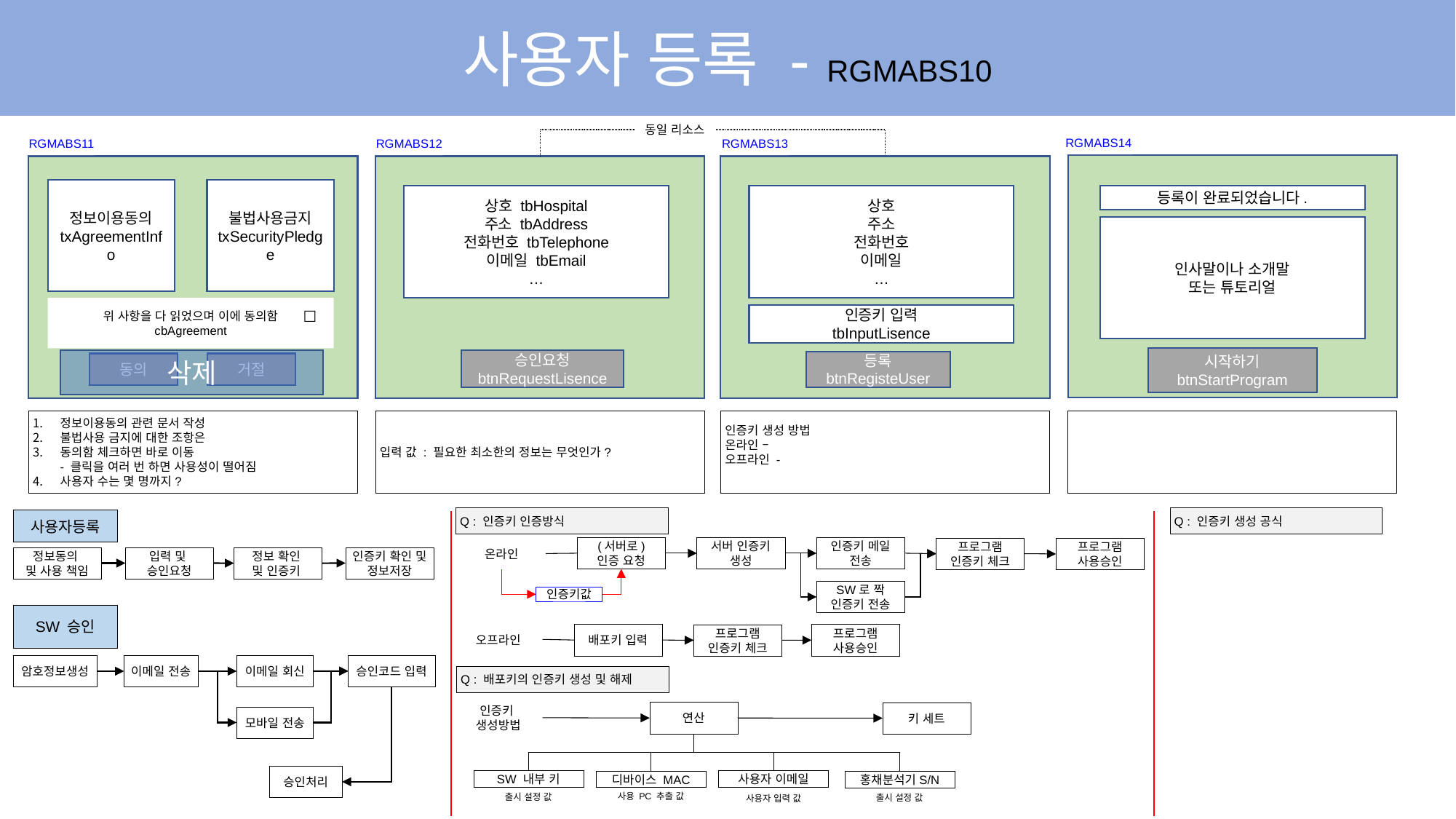

사용자 등록 - RGMABS10
동일 리소스
RGMABS14
RGMABS11
RGMABS12
RGMABS13

불법사용금지
txSecurityPledge
정보이용동의
txAgreementInfo
상호 tbHospital
주소 tbAddress
전화번호 tbTelephone
이메일 tbEmail
…
상호
주소
전화번호
이메일
…
등록이 완료되었습니다.
인사말이나 소개말
또는 튜토리얼
위 사항을 다 읽었으며 이에 동의함
cbAgreement
☐
인증키 입력
tbInputLisence
시작하기
btnStartProgram
삭제
승인요청
btnRequestLisence
등록
btnRegisteUser
동의
거절
정보이용동의 관련 문서 작성
불법사용 금지에 대한 조항은
동의함 체크하면 바로 이동
- 클릭을 여러 번 하면 사용성이 떨어짐
사용자 수는 몇 명까지?
입력 값 : 필요한 최소한의 정보는 무엇인가?
인증키 생성 방법
온라인 –
오프라인 -

Q : 인증키 인증방식
Q : 인증키 생성 공식
사용자등록
(서버로)
인증 요청
서버 인증키 생성
인증키 메일 전송
온라인
프로그램
인증키 체크
프로그램
사용승인
정보동의
및 사용 책임
입력 및
승인요청
인증키 확인 및 정보저장
정보 확인
및 인증키
SW로 짝 인증키 전송
인증키값
SW 승인
오프라인
배포키 입력
프로그램
사용승인
프로그램
인증키 체크
승인코드 입력
암호정보생성
이메일 전송
이메일 회신
Q : 배포키의 인증키 생성 및 해제
인증키
생성방법
연산
키 세트
모바일 전송
승인처리
SW 내부 키
출시 설정 값
사용자 이메일
사용자 입력 값
디바이스 MAC
사용 PC 추출 값
홍채분석기S/N
출시 설정 값